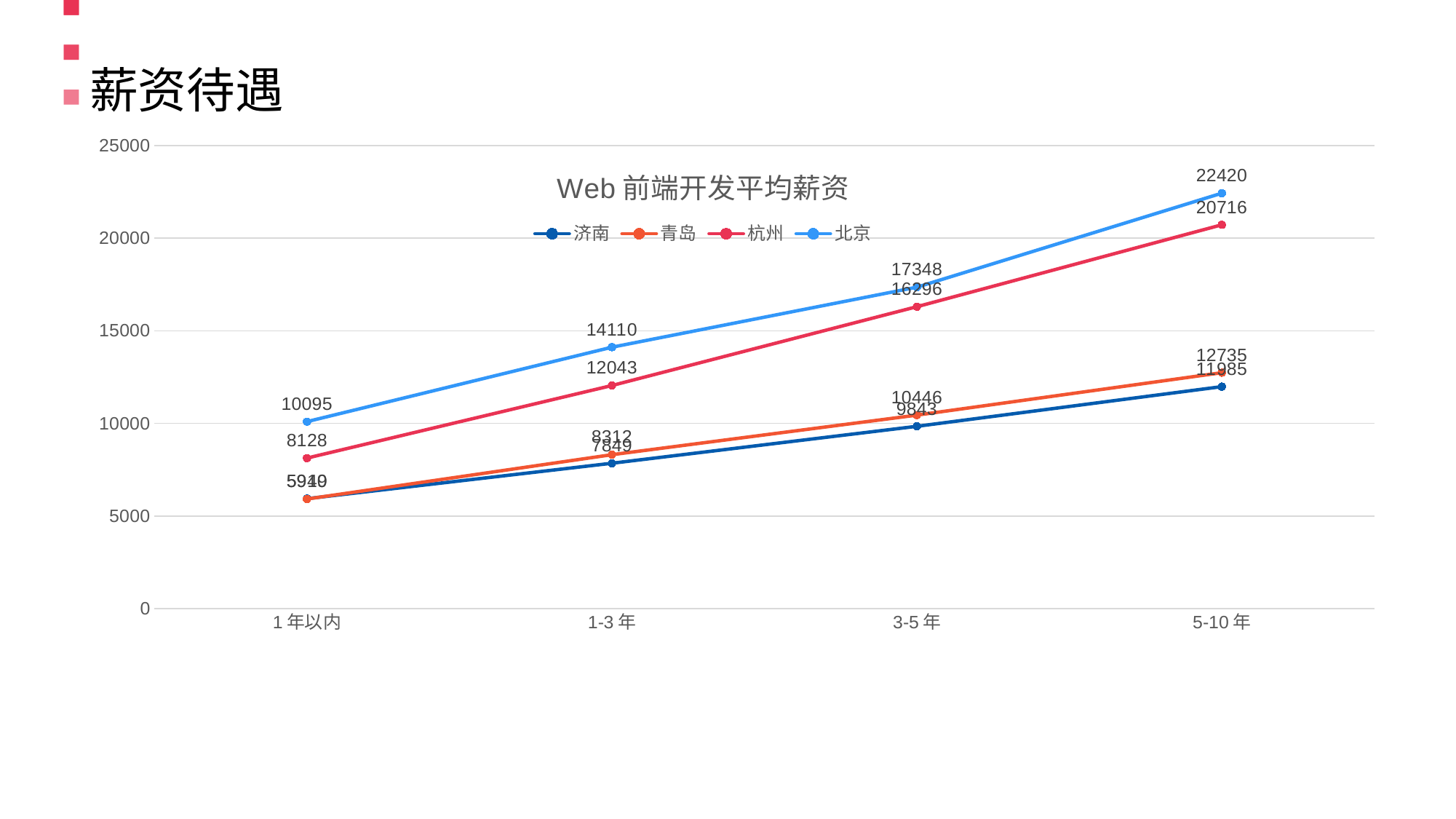

薪资待遇

### Chart: Web前端开发平均薪资

| Category | 济南 | 青岛 | 杭州 | 北京 |
|---|---|---|---|---|
| 1年以内 | 5940.0 | 5919.0 | 8128.0 | 10095.0 |
| 1-3年 | 7849.0 | 8312.0 | 12043.0 | 14110.0 |
| 3-5年 | 9843.0 | 10446.0 | 16296.0 | 17348.0 |
| 5-10年 | 11985.0 | 12735.0 | 20716.0 | 22420.0 |